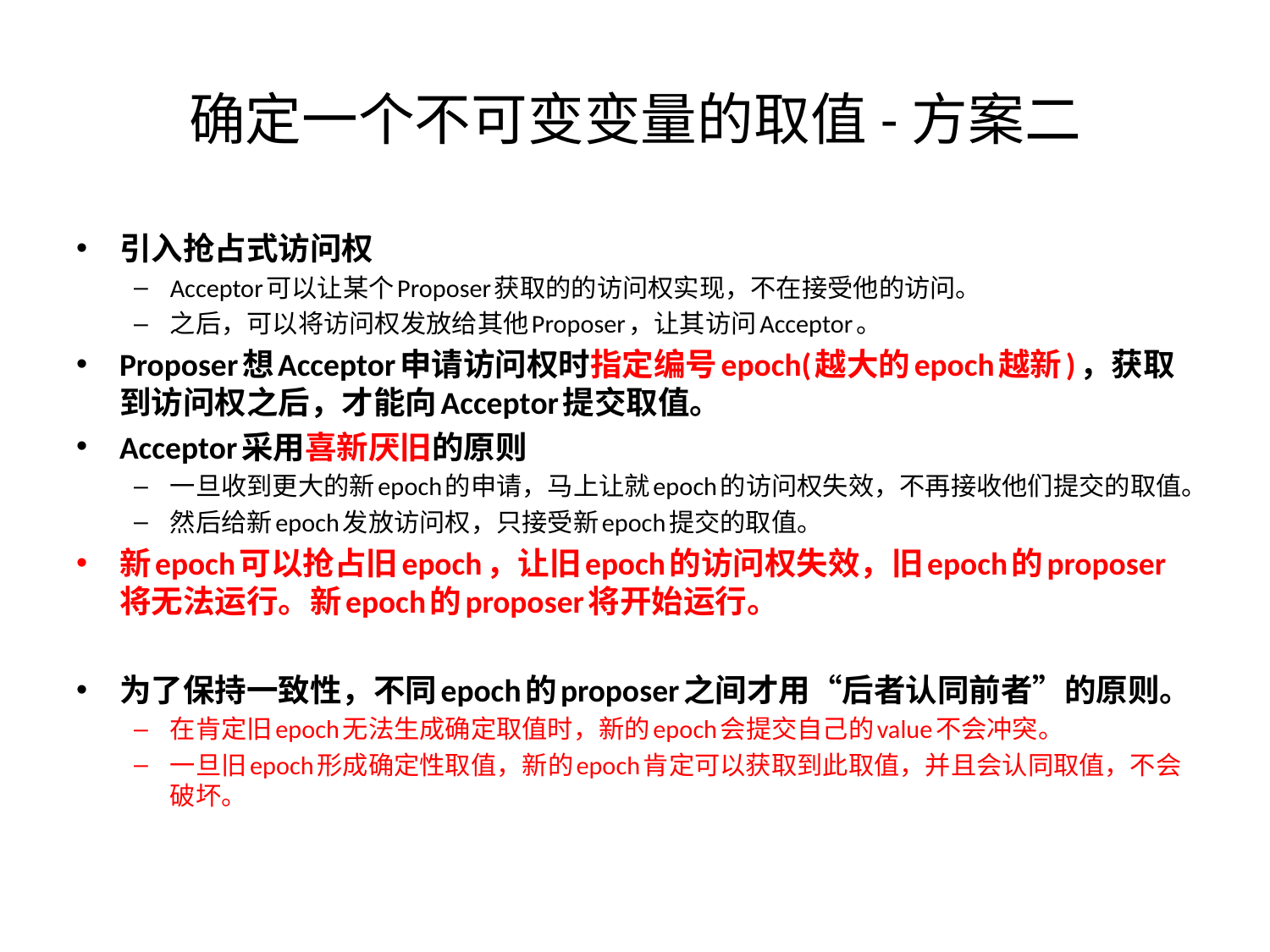

# 确定一个不可变变量的取值-方案二
引入抢占式访问权
Acceptor可以让某个Proposer获取的的访问权实现，不在接受他的访问。
之后，可以将访问权发放给其他Proposer，让其访问Acceptor。
Proposer想Acceptor申请访问权时指定编号epoch(越大的epoch越新)，获取到访问权之后，才能向Acceptor提交取值。
Acceptor采用喜新厌旧的原则
一旦收到更大的新epoch的申请，马上让就epoch的访问权失效，不再接收他们提交的取值。
然后给新epoch发放访问权，只接受新epoch提交的取值。
新epoch可以抢占旧epoch，让旧epoch的访问权失效，旧epoch的proposer将无法运行。新epoch的proposer将开始运行。

为了保持一致性，不同epoch的proposer之间才用“后者认同前者”的原则。
在肯定旧epoch无法生成确定取值时，新的epoch会提交自己的value不会冲突。
一旦旧epoch形成确定性取值，新的epoch肯定可以获取到此取值，并且会认同取值，不会破坏。